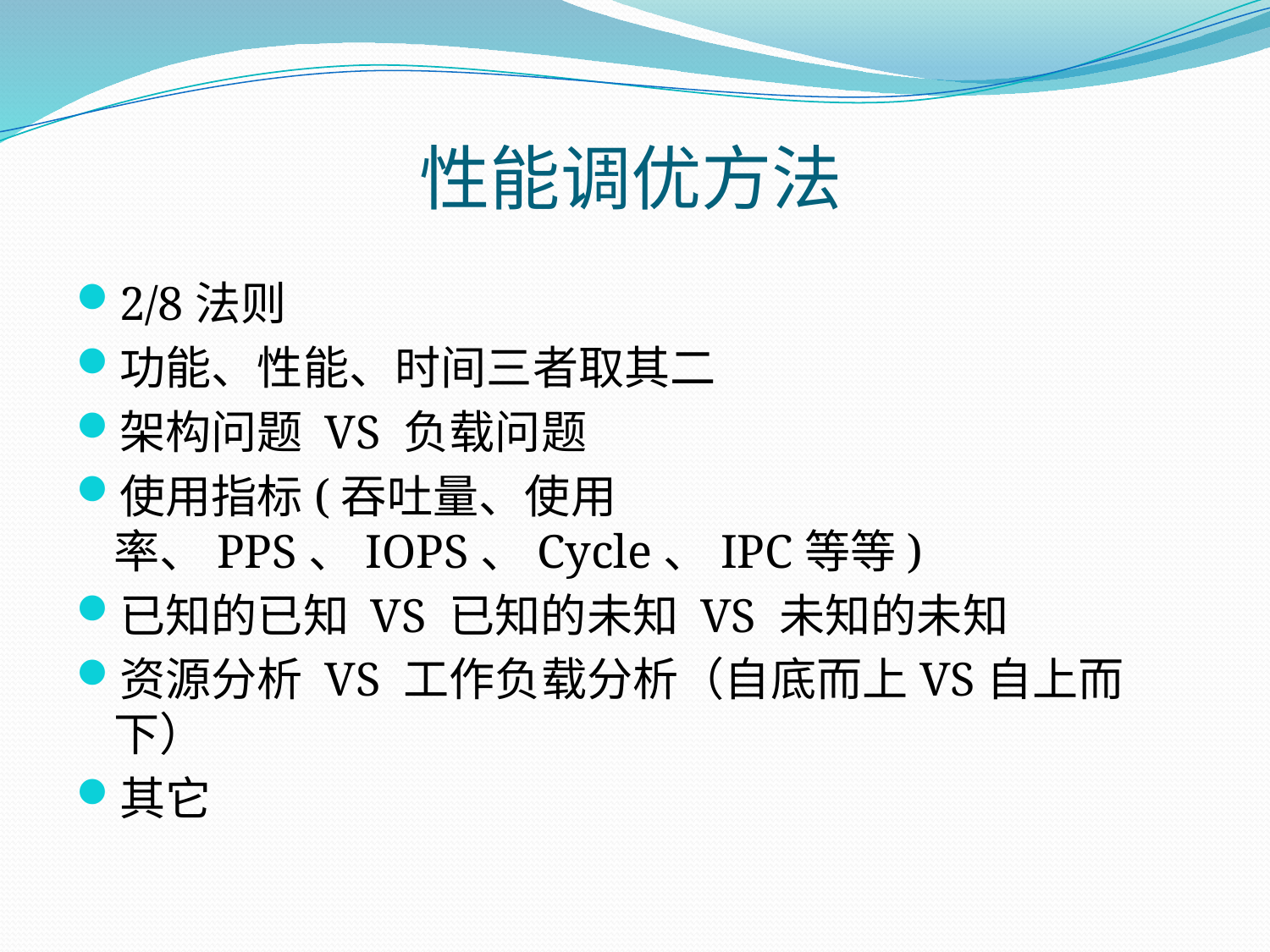

# 性能调优方法
2/8法则
功能、性能、时间三者取其二
架构问题 VS 负载问题
使用指标(吞吐量、使用率、PPS、IOPS、Cycle、IPC等等)
已知的已知 VS 已知的未知 VS 未知的未知
资源分析 VS 工作负载分析（自底而上VS自上而下）
其它